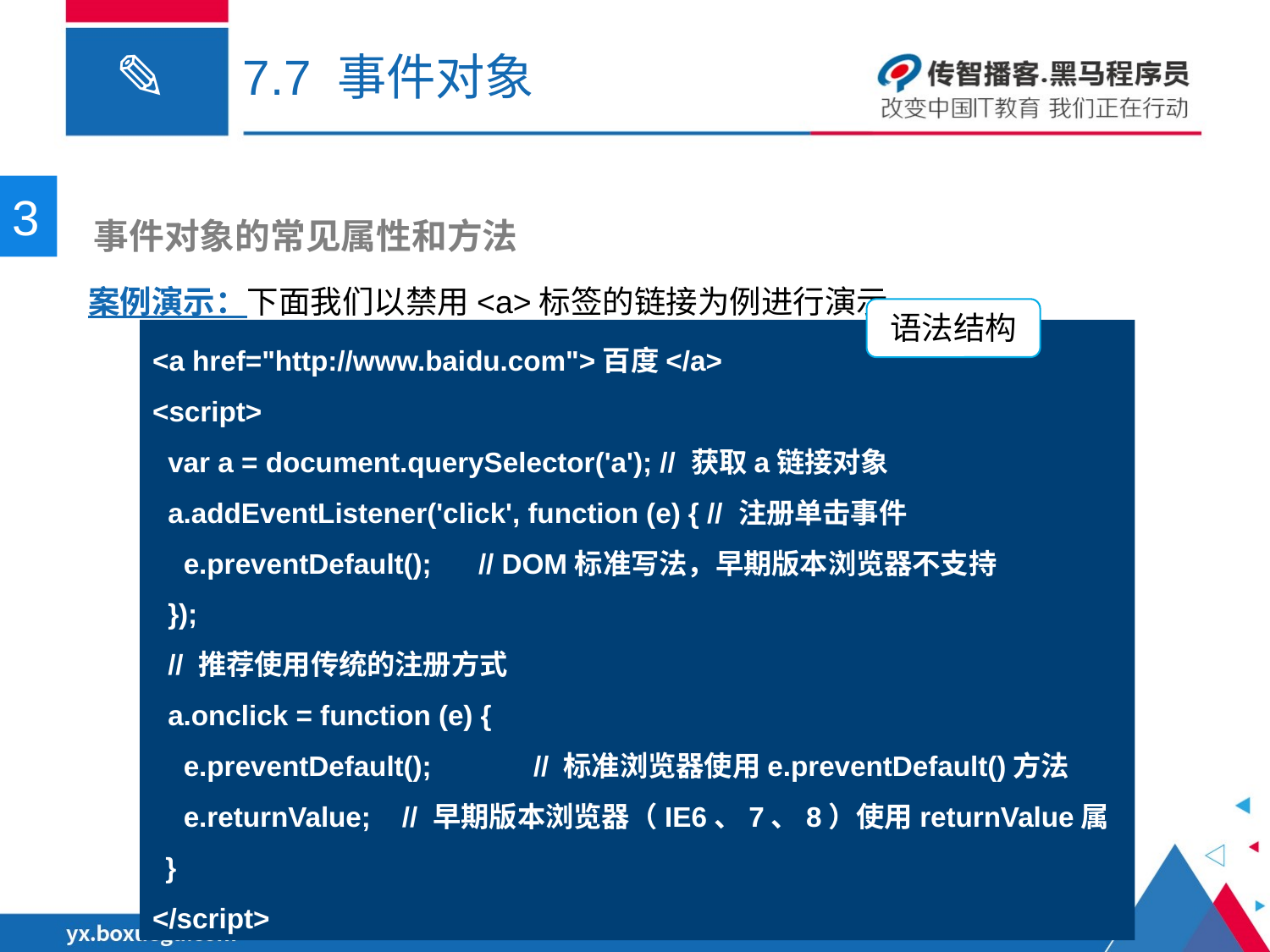

# 7.7 事件对象

3
  事件对象的常见属性和方法
案例演示：下面我们以禁用<a>标签的链接为例进行演示。
语法结构
<a href="http://www.baidu.com">百度</a>
<script>
  var a = document.querySelector('a'); // 获取a链接对象
  a.addEventListener('click', function (e) { // 注册单击事件
    e.preventDefault();      // DOM标准写法，早期版本浏览器不支持
  });
  // 推荐使用传统的注册方式
  a.onclick = function (e) {
    e.preventDefault();	// 标准浏览器使用e.preventDefault()方法
    e.returnValue;    // 早期版本浏览器（IE6、7、8）使用returnValue属  }
</script>
注